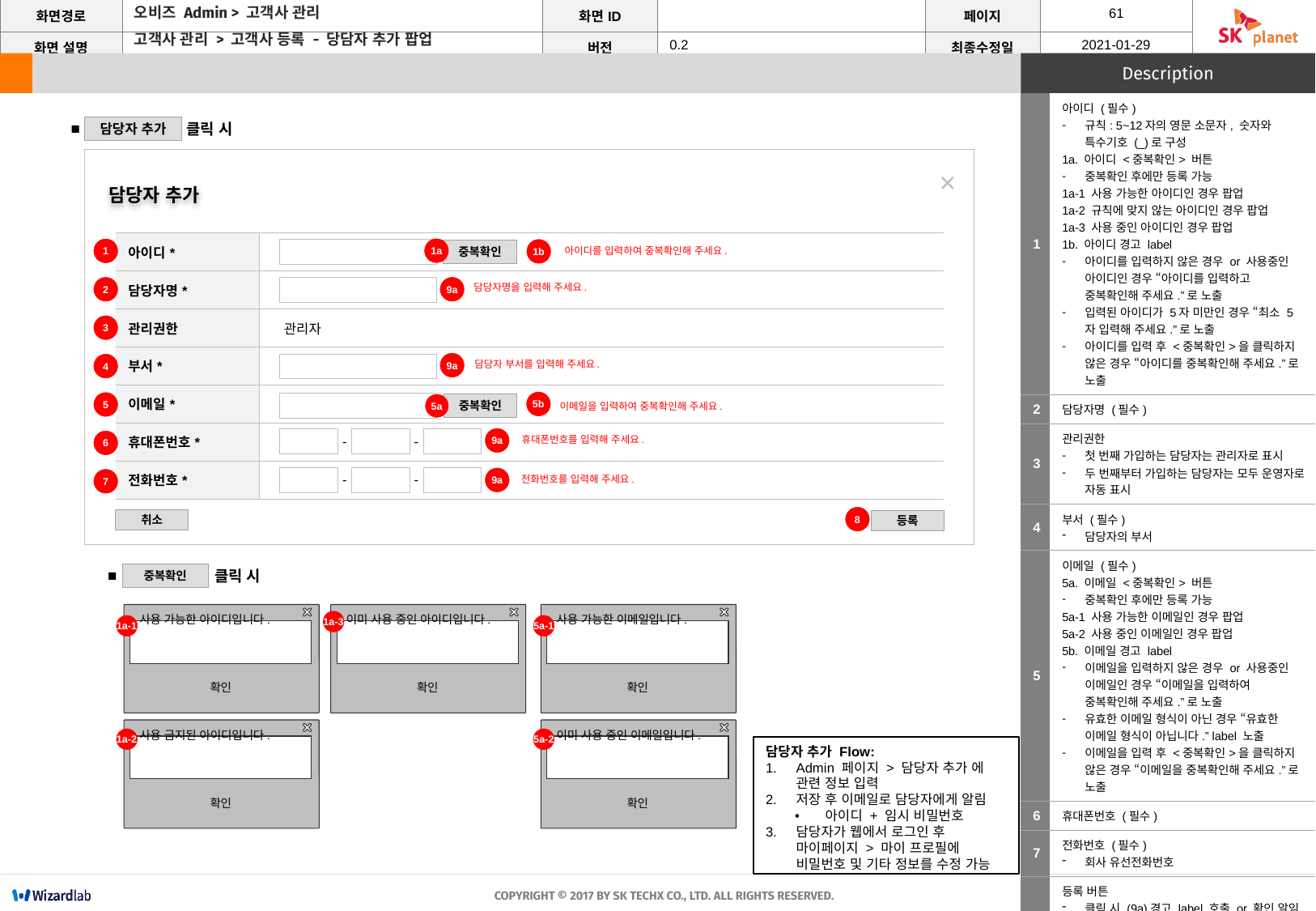

오비즈 Admin > 고객사 관리
고객사 관리 > 고객사 등록 - 당담자 추가 팝업
| 1 | 아이디 (필수) 규칙: 5~12자의 영문 소문자, 숫자와 특수기호 (\_)로 구성 1a. 아이디 <중복확인> 버튼 중복확인 후에만 등록 가능 1a-1 사용 가능한 아이디인 경우 팝업 1a-2 규칙에 맞지 않는 아이디인 경우 팝업 1a-3 사용 중인 아이디인 경우 팝업 1b. 아이디 경고 label 아이디를 입력하지 않은 경우 or 사용중인 아이디인 경우 “아이디를 입력하고 중복확인해 주세요.”로 노출 입력된 아이디가 5자 미만인 경우 “최소 5자 입력해 주세요.”로 노출 아이디를 입력 후 <중복확인>을 클릭하지 않은 경우 “아이디를 중복확인해 주세요.”로 노출 |
| --- | --- |
| 2 | 담당자명 (필수) |
| 3 | 관리권한 첫 번째 가입하는 담당자는 관리자로 표시 두 번째부터 가입하는 담당자는 모두 운영자로 자동 표시 |
| 4 | 부서 (필수) 담당자의 부서 |
| 5 | 이메일 (필수) 5a. 이메일 <중복확인> 버튼 중복확인 후에만 등록 가능 5a-1 사용 가능한 이메일인 경우 팝업 5a-2 사용 중인 이메일인 경우 팝업 5b. 이메일 경고 label 이메일을 입력하지 않은 경우 or 사용중인 이메일인 경우 “이메일을 입력하여 중복확인해 주세요.”로 노출 유효한 이메일 형식이 아닌 경우 “유효한 이메일 형식이 아닙니다.” label 노출 이메일을 입력 후 <중복확인>을 클릭하지 않은 경우 “이메일을 중복확인해 주세요.”로 노출 |
| 6 | 휴대폰번호 (필수) |
| 7 | 전화번호 (필수) 회사 유선전화번호 |
| 8 | 등록 버튼 클릭 시 (9a)경고 label 호출 or 확인 알임 팝업 > 확인 > 등록 > 고객사 상세정보 화면으로 이동 9a. 필수 항목을 입력하지 않는 경우 경고 label 호출 |
                     클릭 시
담당자 추가

취소
등록
담당자 추가
| 아이디\* |  |
| --- | --- |
| 담당자명\* |  |
| 관리권한 | 관리자 |
| 부서\* |  |
| 이메일\* |  |
| 휴대폰번호\* |  |
| 전화번호\* |  |
1a
아이디를 입력하여 중복확인해 주세요.
1

1b
중복확인

담당자명을 입력해 주세요.

2
9a
3
담당자 부서를 입력해 주세요.
9a

4
5b
5

중복확인
이메일을 입력하여 중복확인해 주세요.
5a
-
-

휴대폰번호를 입력해 주세요.
9a
6
선택                     ▼
-
-

전화번호를 입력해 주세요.
9a
7
8
                   클릭 시
중복확인

사용 가능한 아이디입니다.
확인
1a-1

이미 사용 중인 아이디입니다.
확인
1a-3

사용 가능한 이메일입니다.
확인
5a-1

사용 금지된 아이디입니다.
확인
1a-2

이미 사용 중인 이메일입니다.
확인
5a-2

담당자 추가 Flow:
Admin 페이지 > 담당자 추가 에 관련 정보 입력
저장 후 이메일로 담당자에게 알림
아이디 + 임시 비밀번호
담당자가 웹에서 로그인 후 마이페이지 > 마이 프로필에 비밀번호 및 기타 정보를 수정 가능